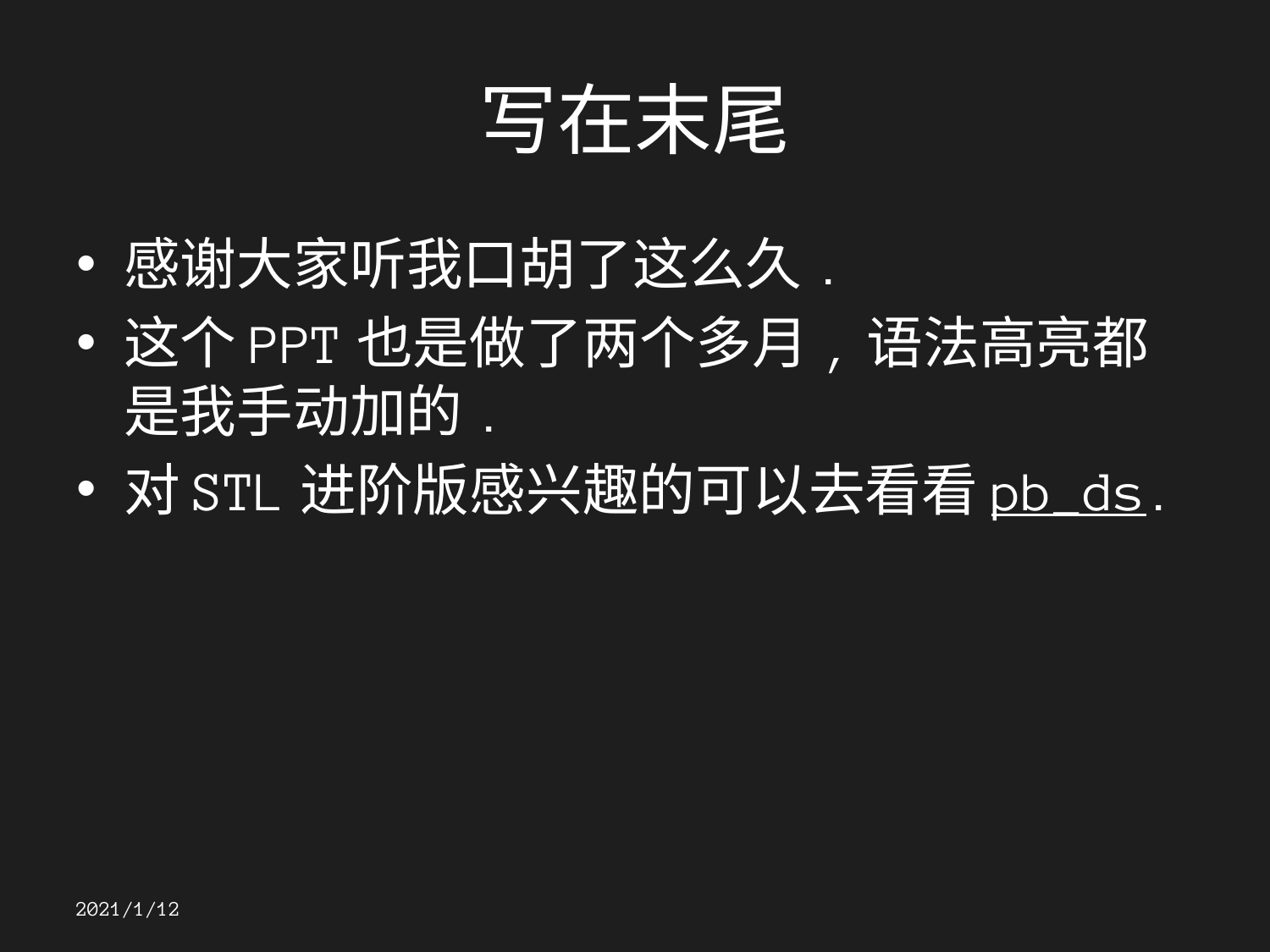

# 写在末尾
感谢大家听我口胡了这么久.
这个PPT也是做了两个多月,语法高亮都是我手动加的.
对STL进阶版感兴趣的可以去看看pb_ds.
2021/1/12